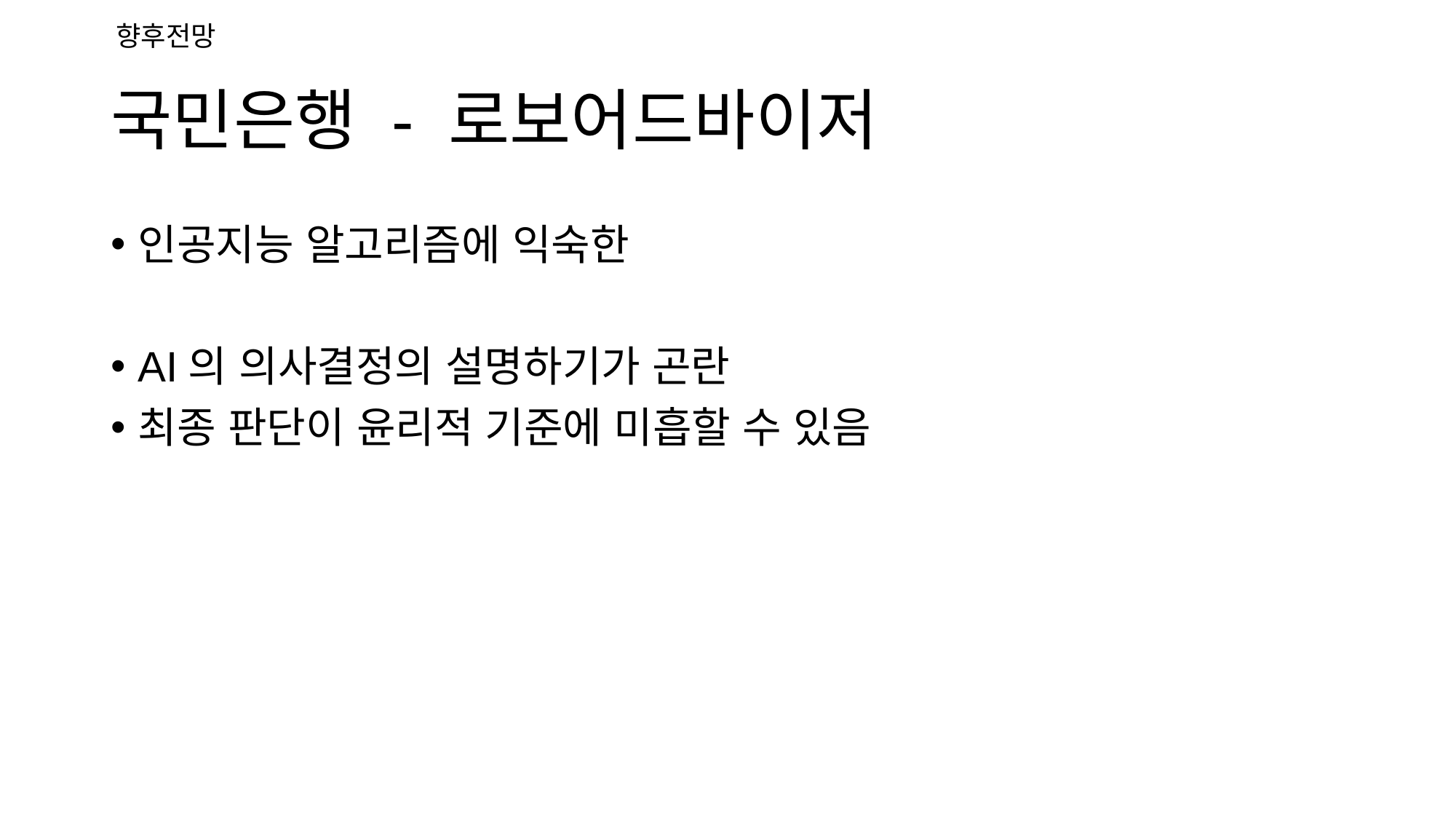

향후전망
국민은행 - 로보어드바이저
인공지능 알고리즘에 익숙한

AI의 의사결정의 설명하기가 곤란
최종 판단이 윤리적 기준에 미흡할 수 있음